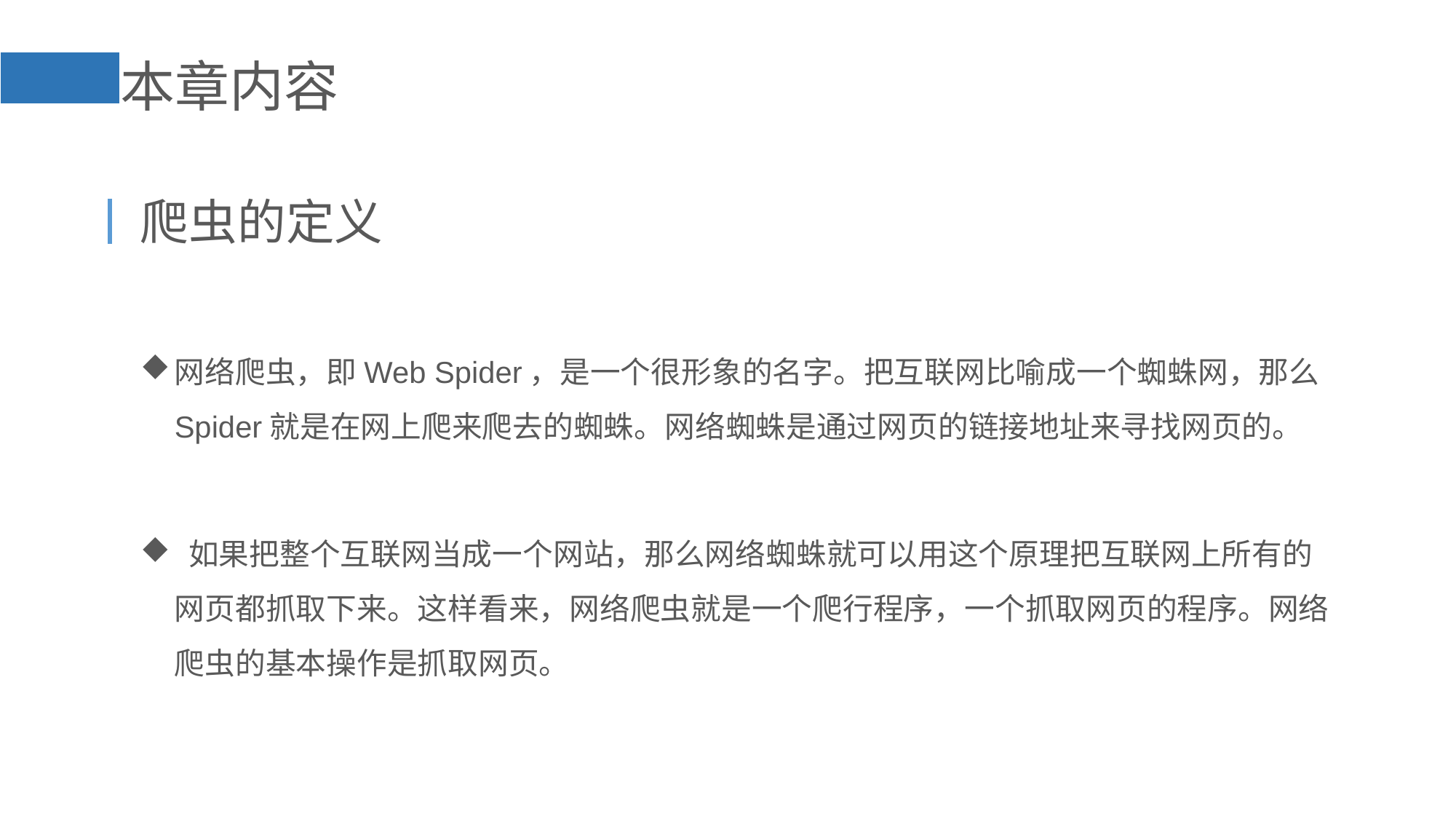

本章内容

爬虫的定义

网络爬虫，即Web Spider，是一个很形象的名字。把互联网比喻成一个蜘蛛网，那么Spider就是在网上爬来爬去的蜘蛛。网络蜘蛛是通过网页的链接地址来寻找网页的。

 如果把整个互联网当成一个网站，那么网络蜘蛛就可以用这个原理把互联网上所有的网页都抓取下来。这样看来，网络爬虫就是一个爬行程序，一个抓取网页的程序。网络爬虫的基本操作是抓取网页。